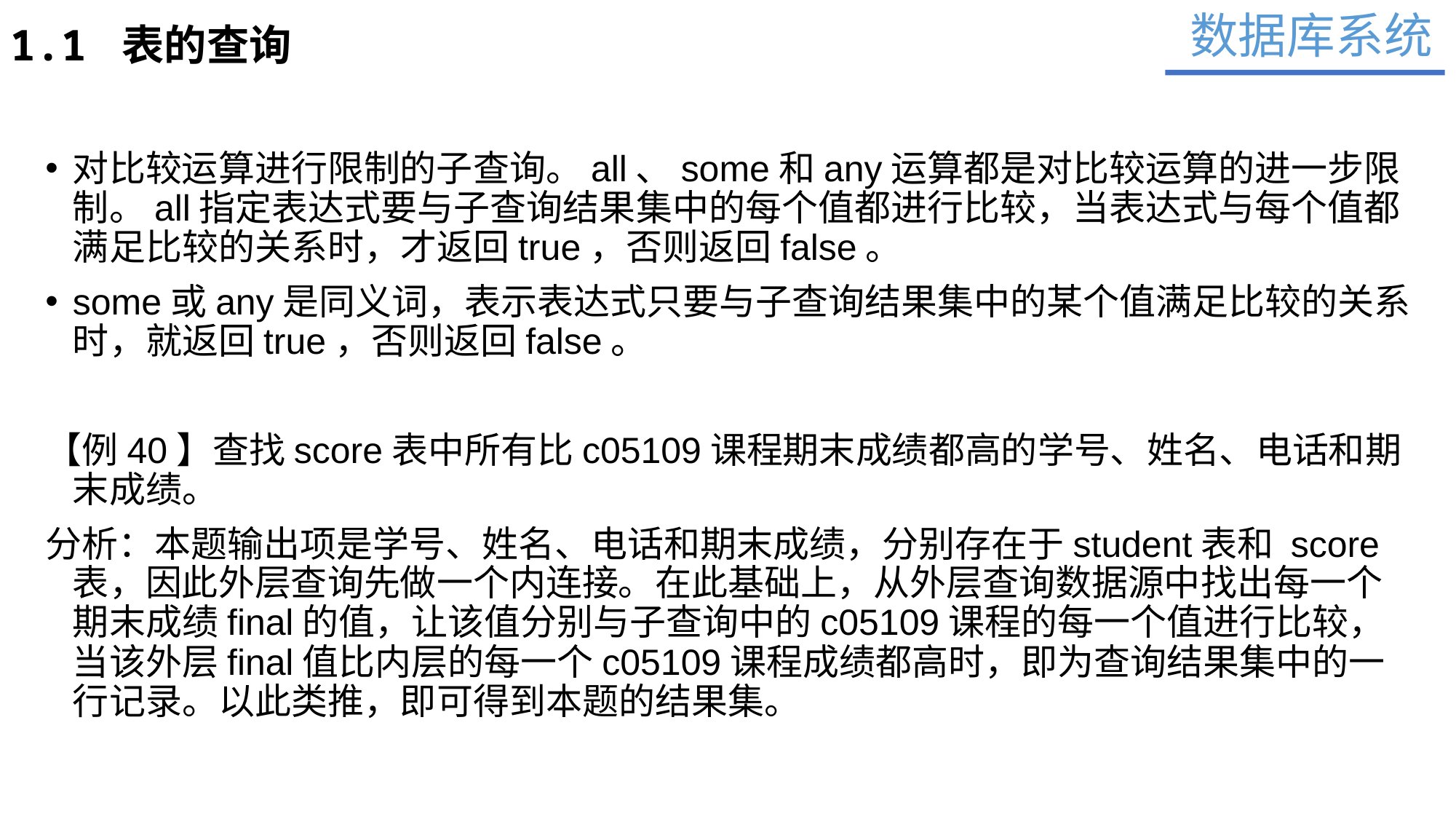

数据库系统
1.1 表的查询

对比较运算进行限制的子查询。all、some和any运算都是对比较运算的进一步限制。all指定表达式要与子查询结果集中的每个值都进行比较，当表达式与每个值都满足比较的关系时，才返回true，否则返回false。
some或any是同义词，表示表达式只要与子查询结果集中的某个值满足比较的关系时，就返回true，否则返回false。

【例40】查找score表中所有比c05109课程期末成绩都高的学号、姓名、电话和期末成绩。
分析：本题输出项是学号、姓名、电话和期末成绩，分别存在于student表和 score表，因此外层查询先做一个内连接。在此基础上，从外层查询数据源中找出每一个期末成绩final的值，让该值分别与子查询中的c05109课程的每一个值进行比较，当该外层final值比内层的每一个c05109课程成绩都高时，即为查询结果集中的一行记录。以此类推，即可得到本题的结果集。